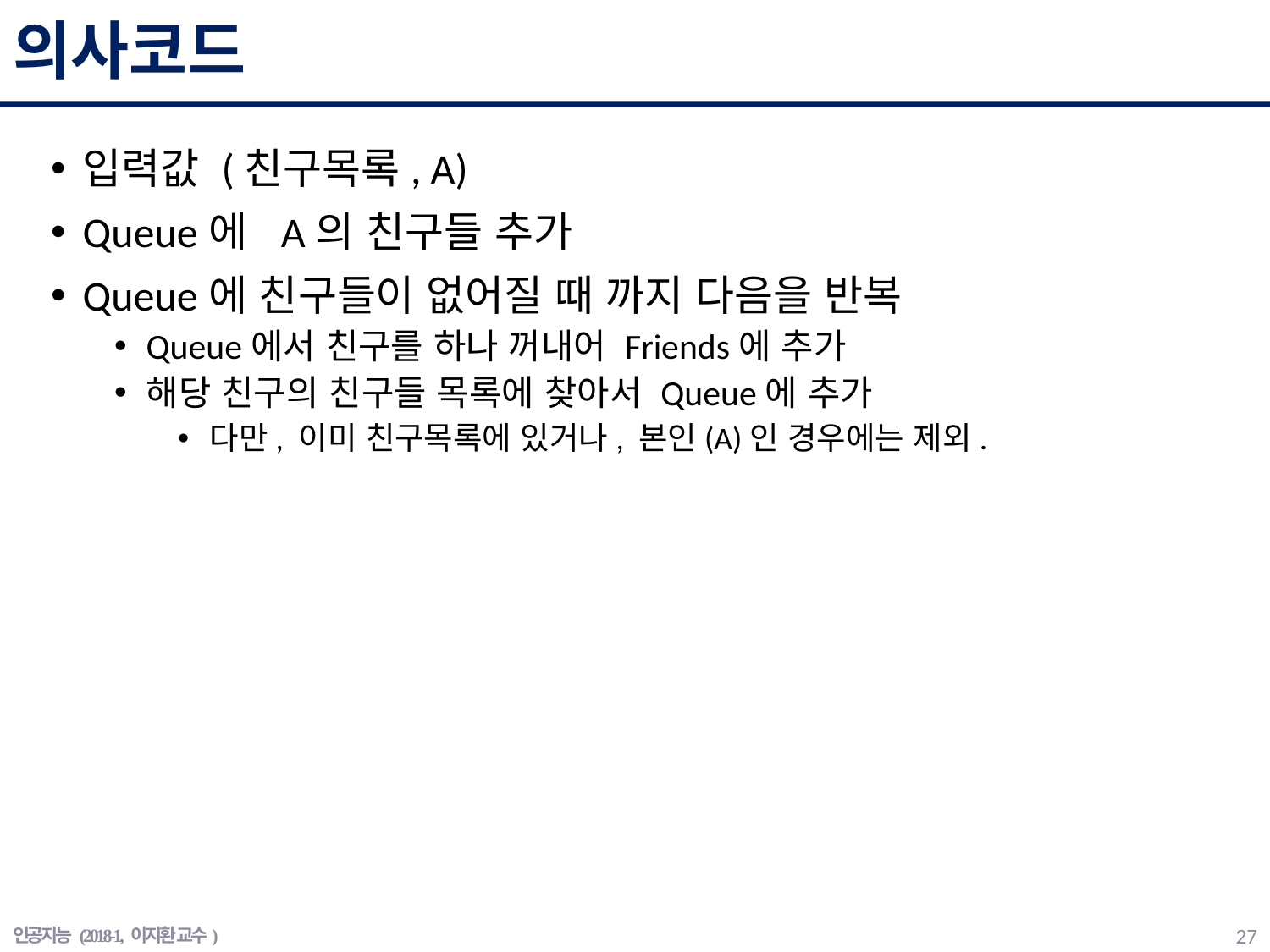

# 의사코드
입력값 (친구목록, A)
Queue에  A의 친구들 추가
Queue에 친구들이 없어질 때 까지 다음을 반복
Queue에서 친구를 하나 꺼내어 Friends에 추가
해당 친구의 친구들 목록에 찾아서 Queue에 추가
다만, 이미 친구목록에 있거나, 본인(A)인 경우에는 제외.

인공지능 (2018-1, 이지환 교수)
27